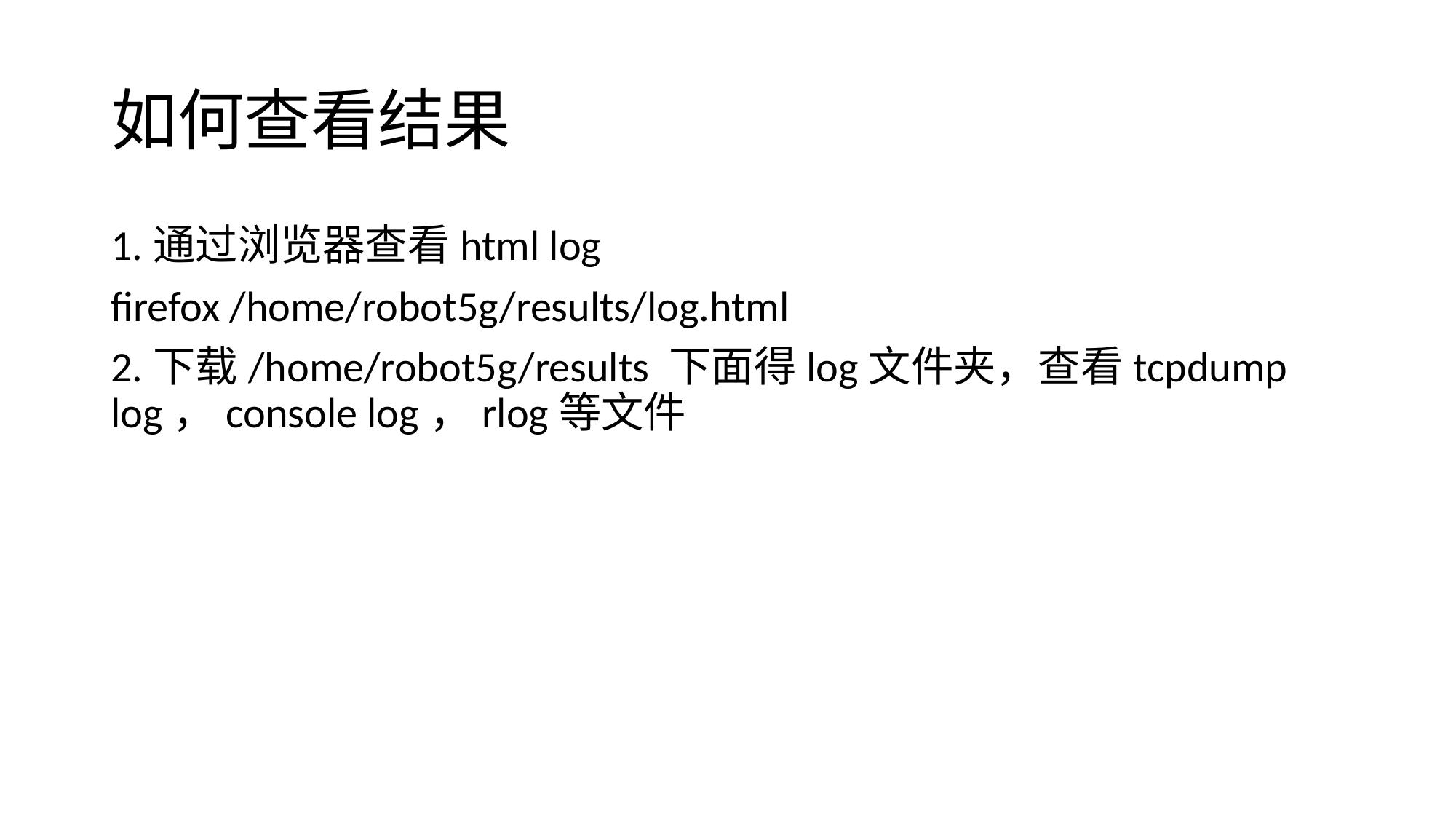

# 如何查看结果
1.通过浏览器查看html log
firefox /home/robot5g/results/log.html
2.下载/home/robot5g/results 下面得log文件夹，查看tcpdump log，console log，rlog等文件